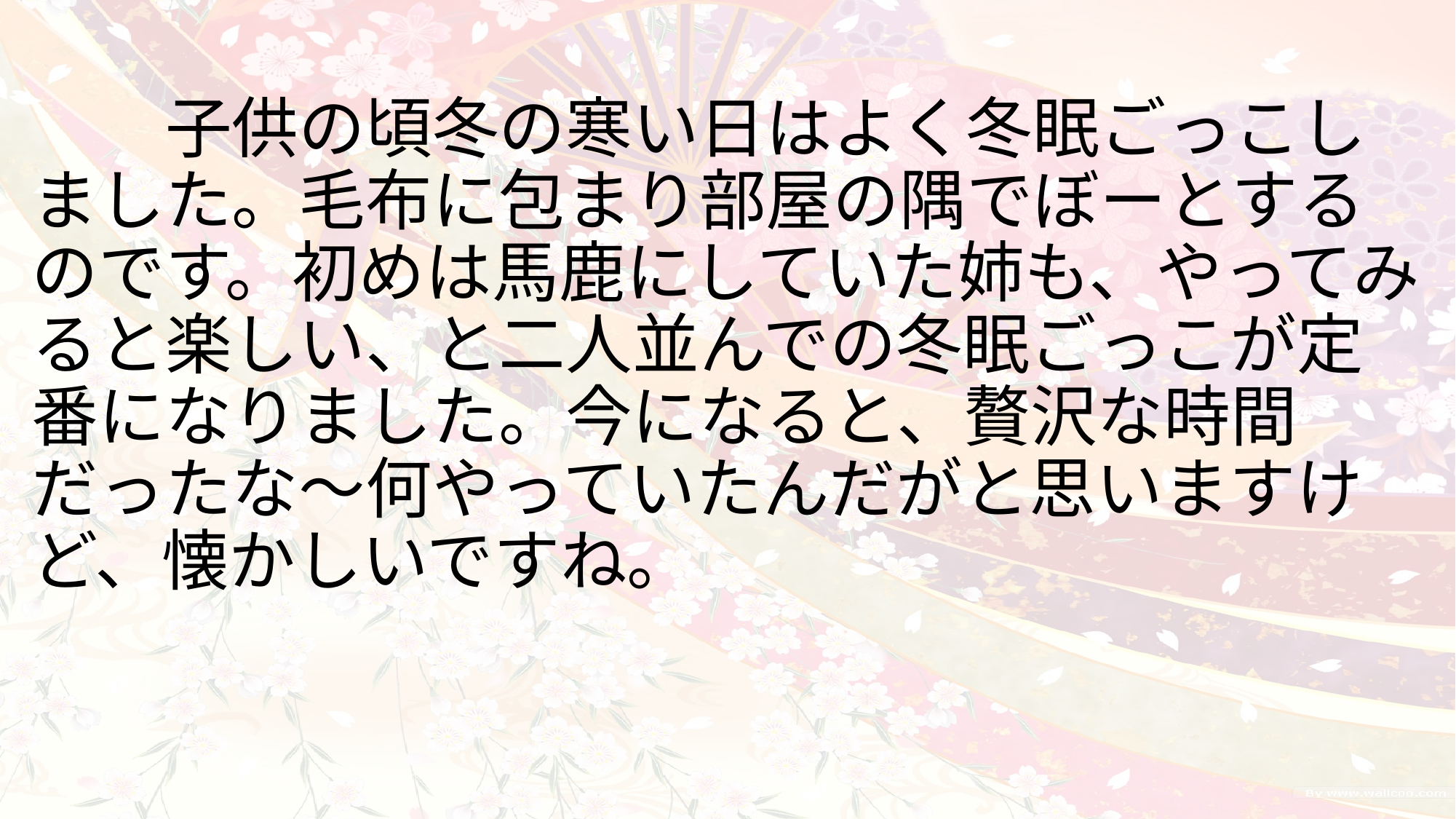

子供の頃冬の寒い日はよく冬眠ごっこしました。毛布に包まり部屋の隅でぼーとするのです。初めは馬鹿にしていた姉も、やってみると楽しい、と二人並んでの冬眠ごっこが定番になりました。今になると、贅沢な時間だったな～何やっていたんだがと思いますけど、懐かしいですね。